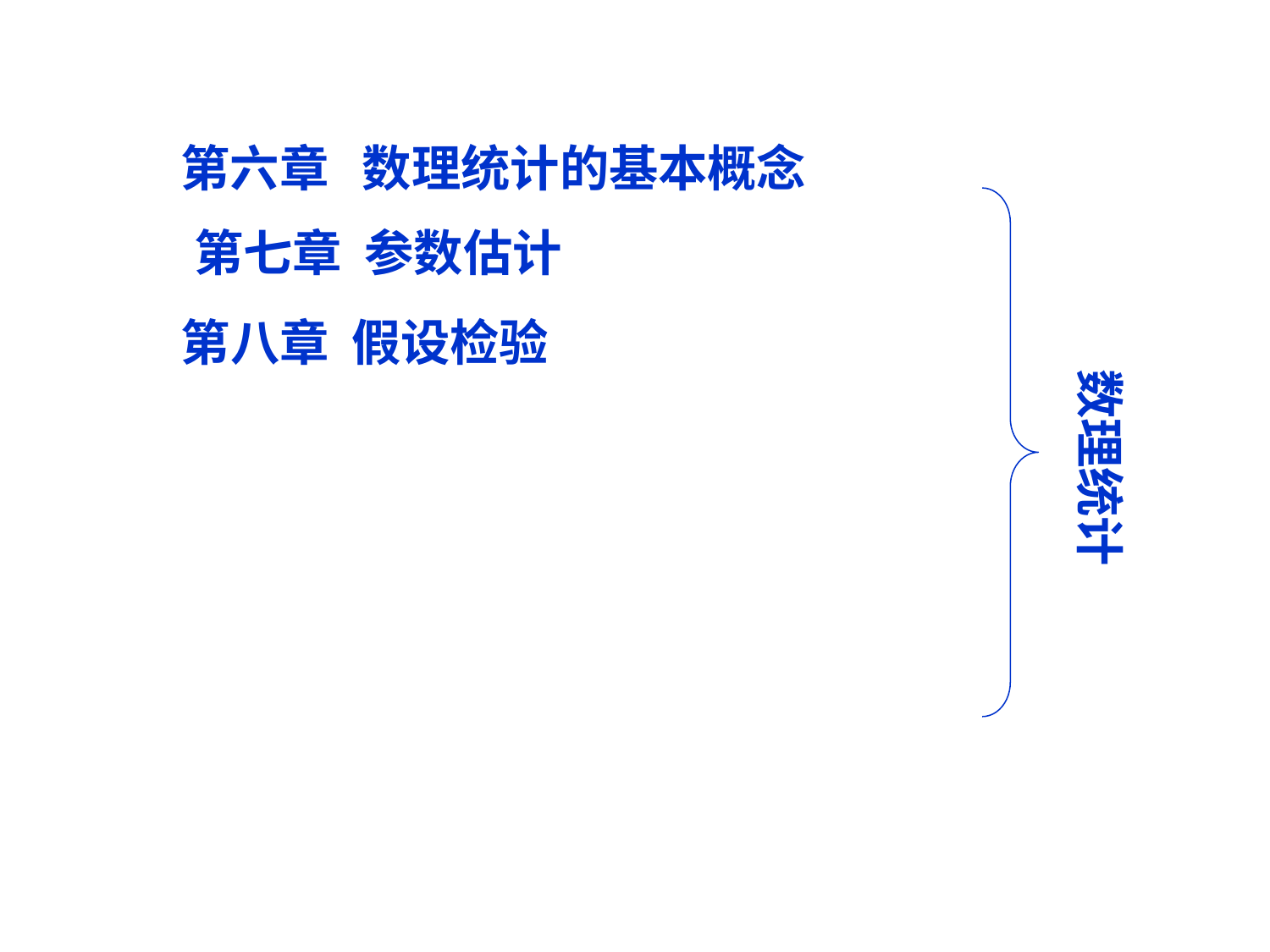

第六章   数理统计的基本概念

第七章  参数估计
第八章  假设检验
数理统计